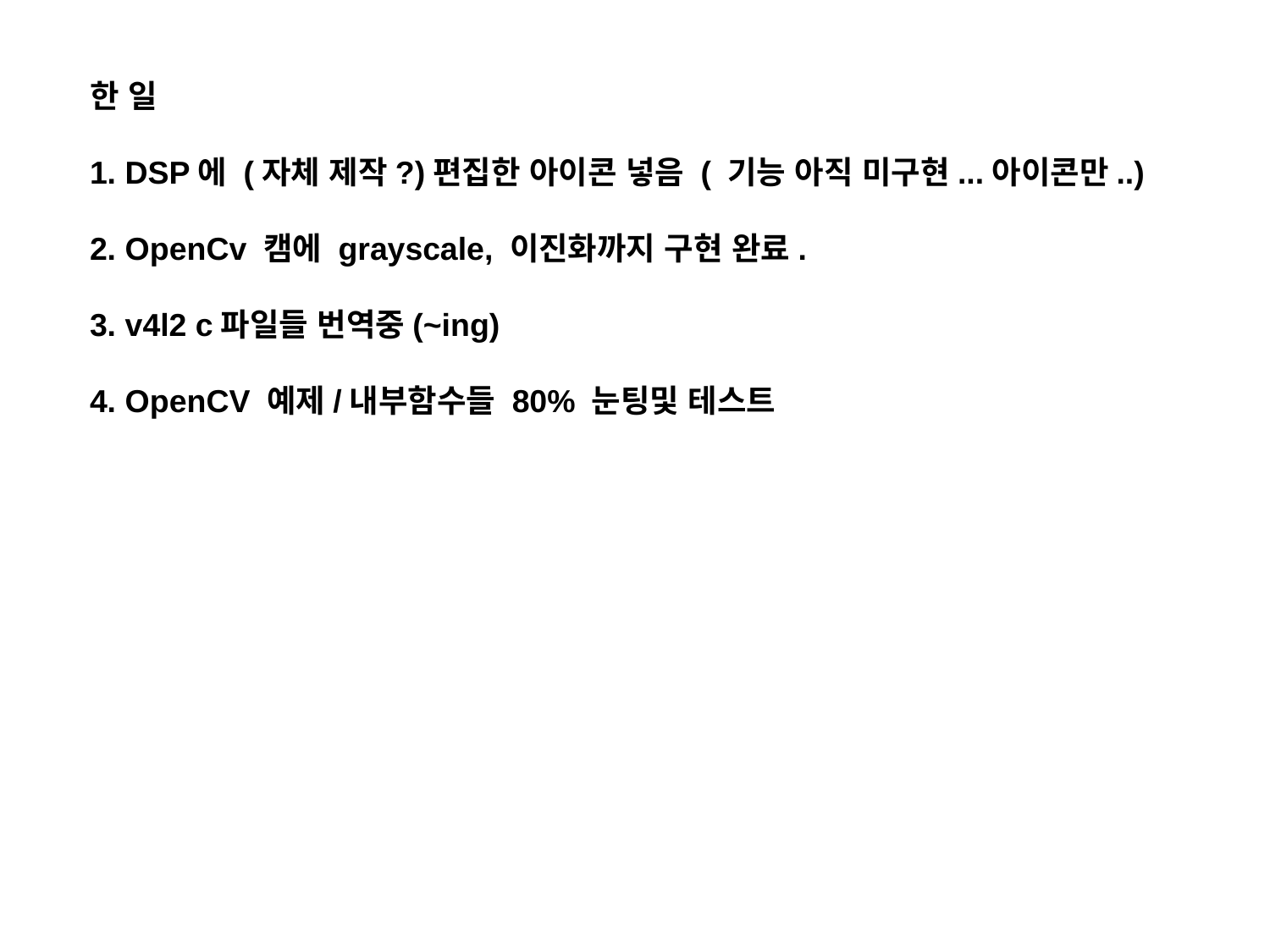

한 일

1. DSP에 (자체 제작?)편집한 아이콘 넣음 ( 기능 아직 미구현...아이콘만..)

2. OpenCv 캠에 grayscale, 이진화까지 구현 완료.

3. v4l2 c파일들 번역중(~ing)

4. OpenCV 예제/내부함수들 80% 눈팅및 테스트